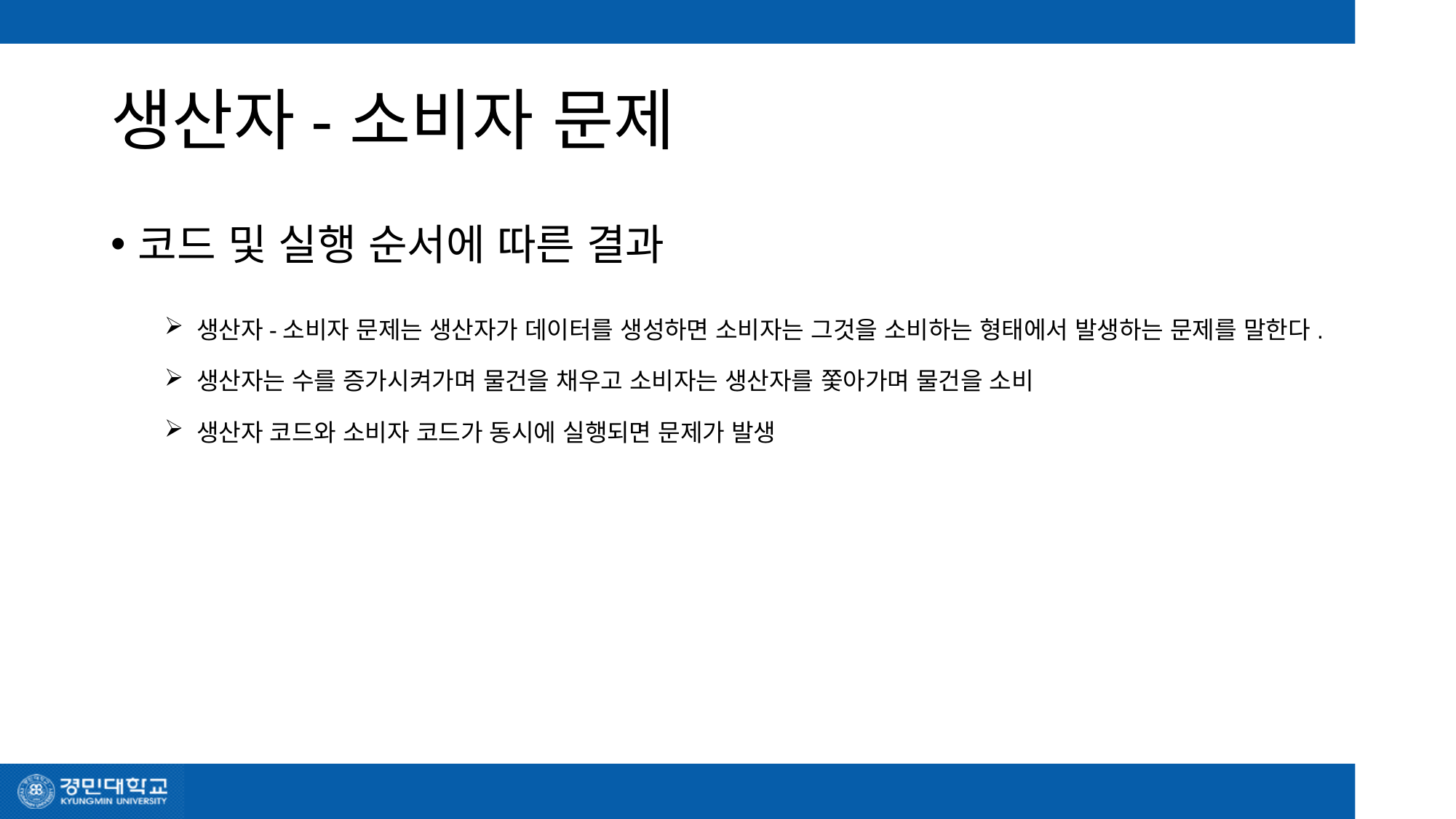

# 생산자-소비자 문제
코드 및 실행 순서에 따른 결과

생산자-소비자 문제는 생산자가 데이터를 생성하면 소비자는 그것을 소비하는 형태에서 발생하는 문제를 말한다.
생산자는 수를 증가시켜가며 물건을 채우고 소비자는 생산자를 쫓아가며 물건을 소비
생산자 코드와 소비자 코드가 동시에 실행되면 문제가 발생